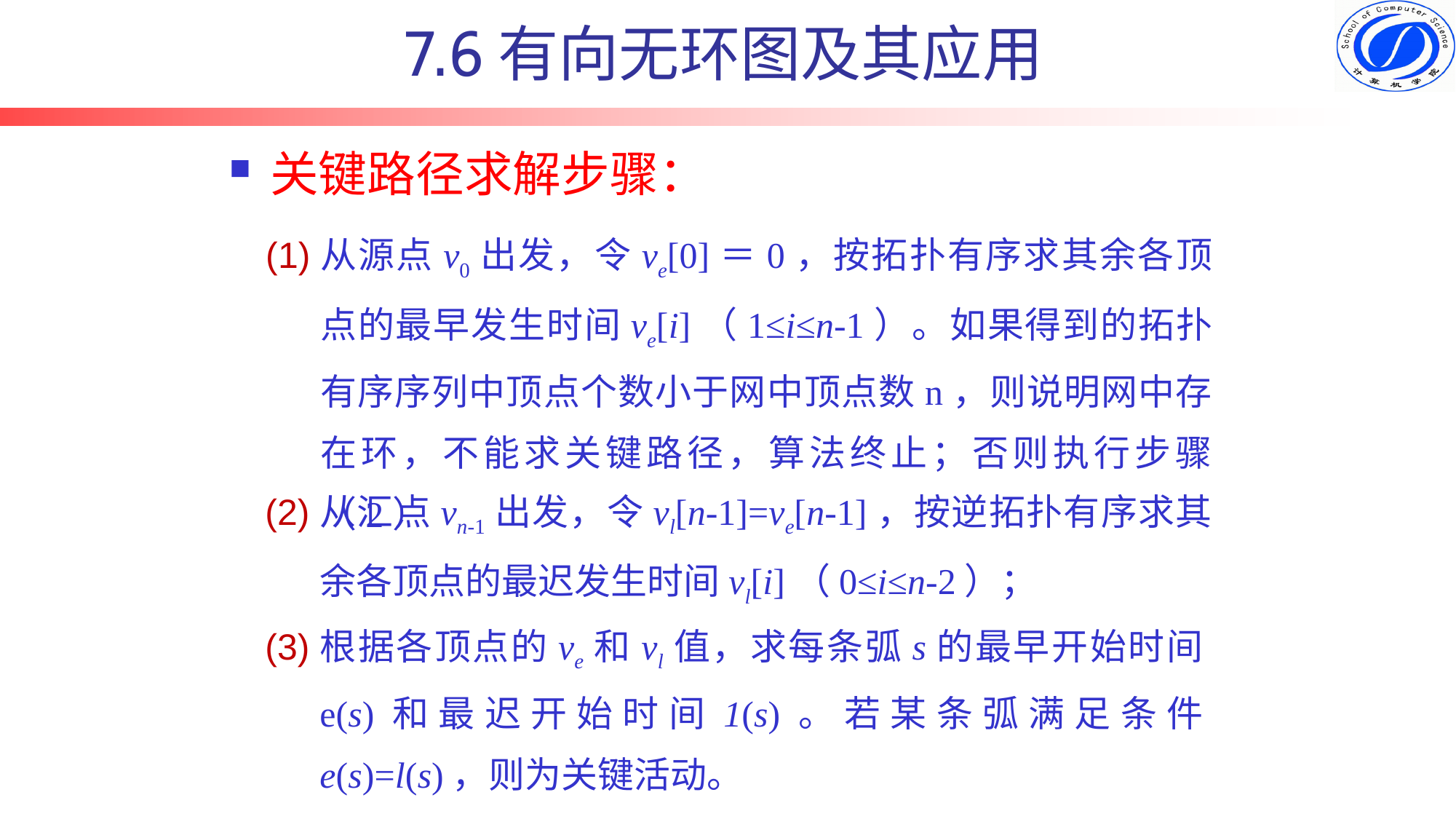

7.6有向无环图及其应用
关键路径求解步骤：
从源点v0出发，令ve[0]＝0，按拓扑有序求其余各顶点的最早发生时间ve[i]（1≤i≤n-1）。如果得到的拓扑有序序列中顶点个数小于网中顶点数n，则说明网中存在环，不能求关键路径，算法终止；否则执行步骤（2）
从汇点vn-1出发，令vl[n-1]=ve[n-1]，按逆拓扑有序求其余各顶点的最迟发生时间vl[i]（0≤i≤n-2）；
根据各顶点的ve和vl值，求每条弧s的最早开始时间e(s)和最迟开始时间1(s)。若某条弧满足条件e(s)=l(s)，则为关键活动。